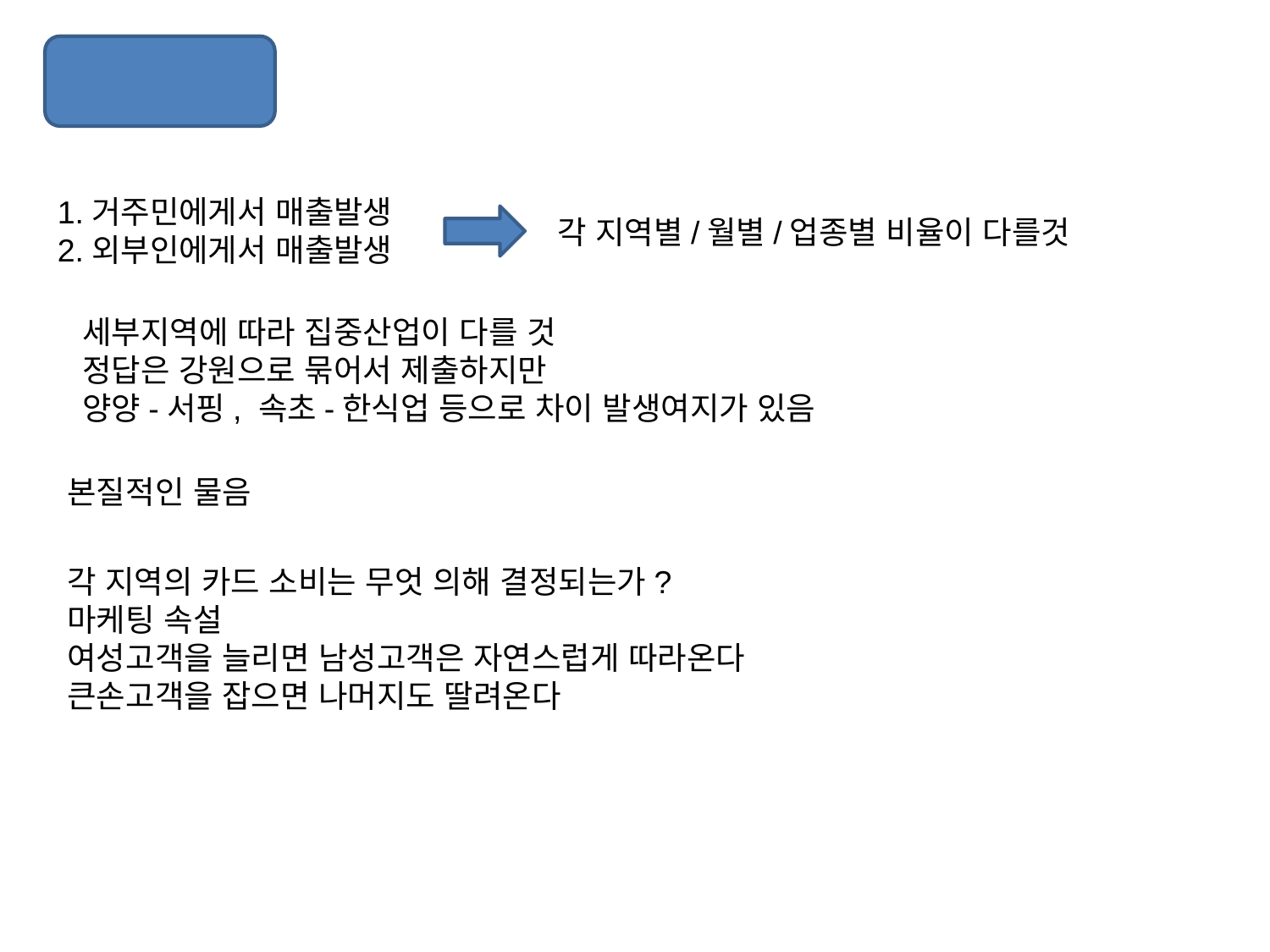

1.거주민에게서 매출발생
2.외부인에게서 매출발생

각 지역별/월별/업종별 비율이 다를것
세부지역에 따라 집중산업이 다를 것
정답은 강원으로 묶어서 제출하지만
양양-서핑, 속초-한식업 등으로 차이 발생여지가 있음
본질적인 물음
각 지역의 카드 소비는 무엇 의해 결정되는가?
마케팅 속설
여성고객을 늘리면 남성고객은 자연스럽게 따라온다
큰손고객을 잡으면 나머지도 딸려온다